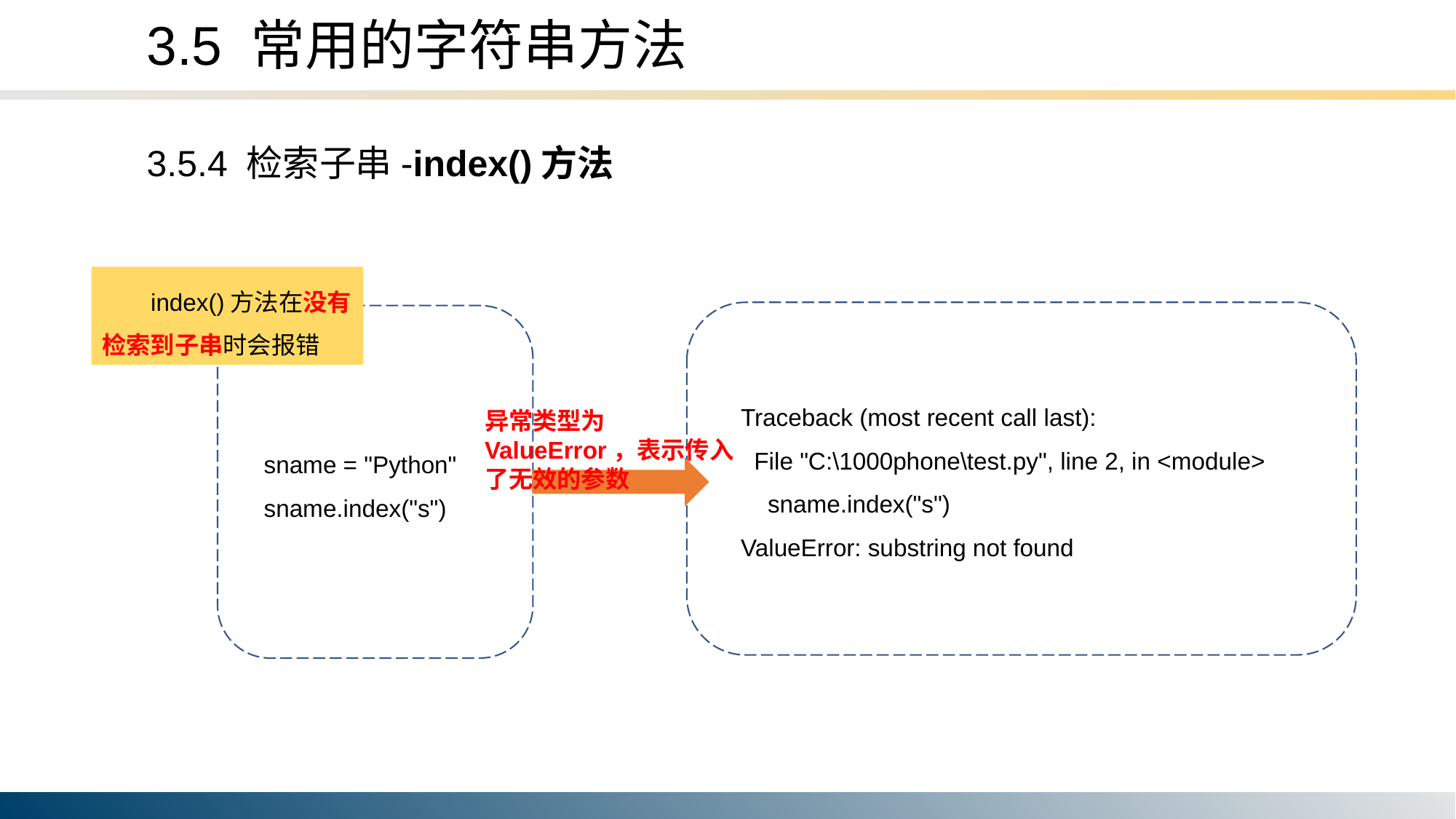

3.5 常用的字符串方法

3.5.4 检索子串-index()方法
index()方法在没有检索到子串时会报错

Traceback (most recent call last):
  File "C:\1000phone\test.py", line 2, in <module>
    sname.index("s")
ValueError: substring not found
异常类型为ValueError，表示传入了无效的参数
sname = "Python"
sname.index("s")